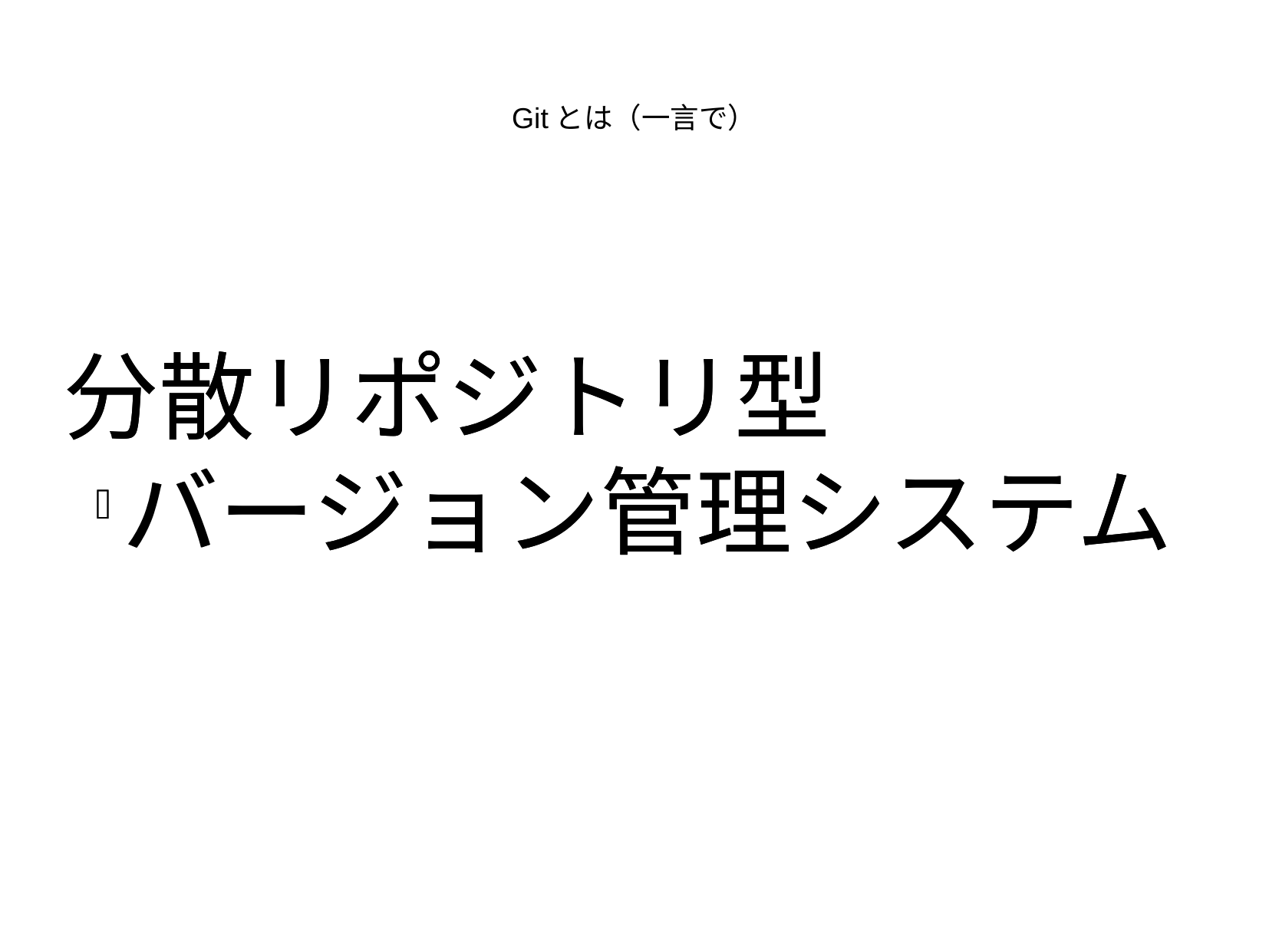

Gitとは（一言で）
分散リポジトリ型
バージョン管理システム
分散リポジトリ型
バージョン管理システム